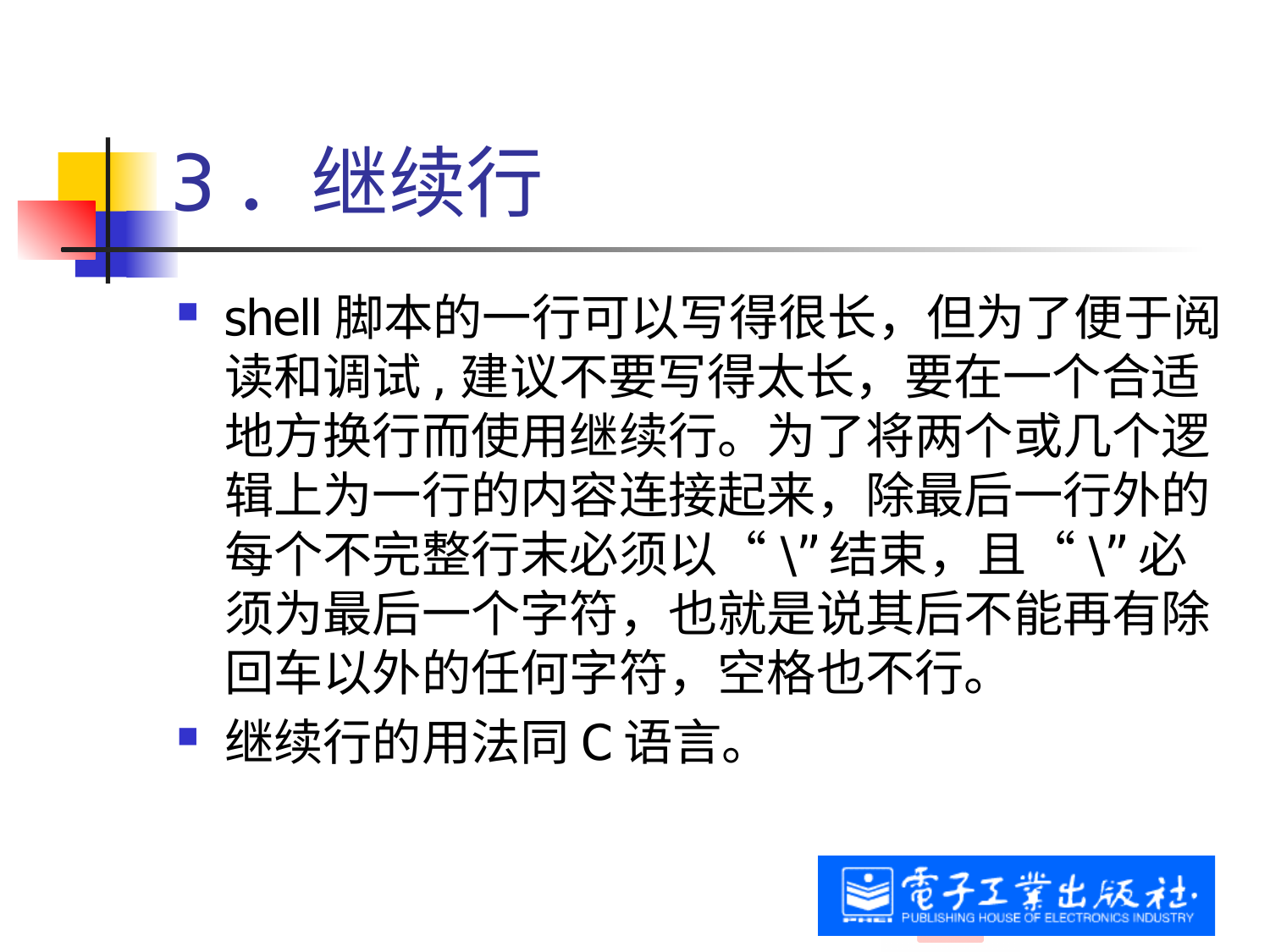

# 3．继续行
shell脚本的一行可以写得很长，但为了便于阅读和调试,建议不要写得太长，要在一个合适地方换行而使用继续行。为了将两个或几个逻辑上为一行的内容连接起来，除最后一行外的每个不完整行末必须以“\”结束，且“\”必须为最后一个字符，也就是说其后不能再有除回车以外的任何字符，空格也不行。
继续行的用法同C语言。